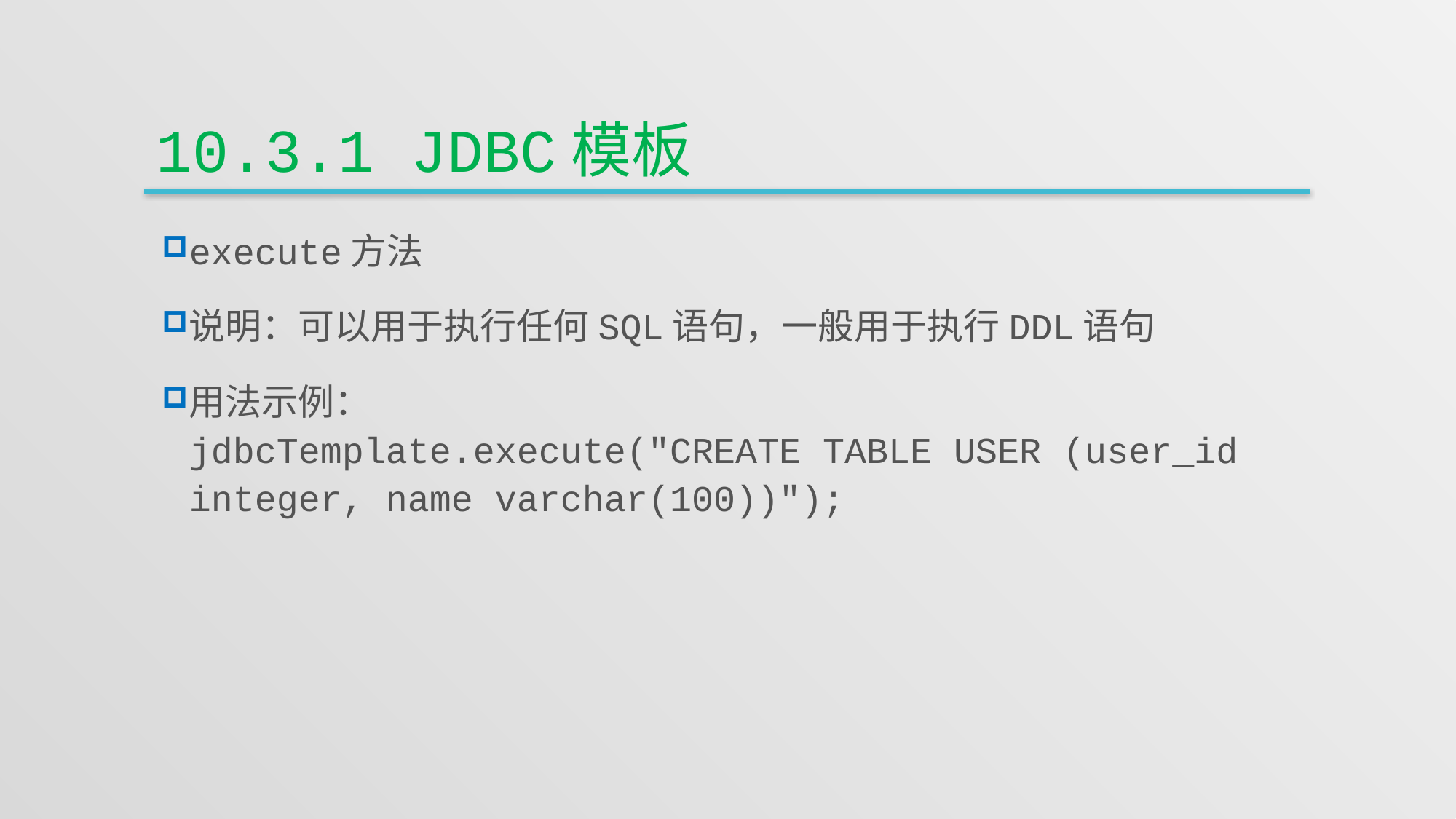

# 10.3.1 JDBC模板
execute方法
说明：可以用于执行任何SQL语句，一般用于执行DDL语句
用法示例：
jdbcTemplate.execute("CREATE TABLE USER (user_id integer, name varchar(100))");